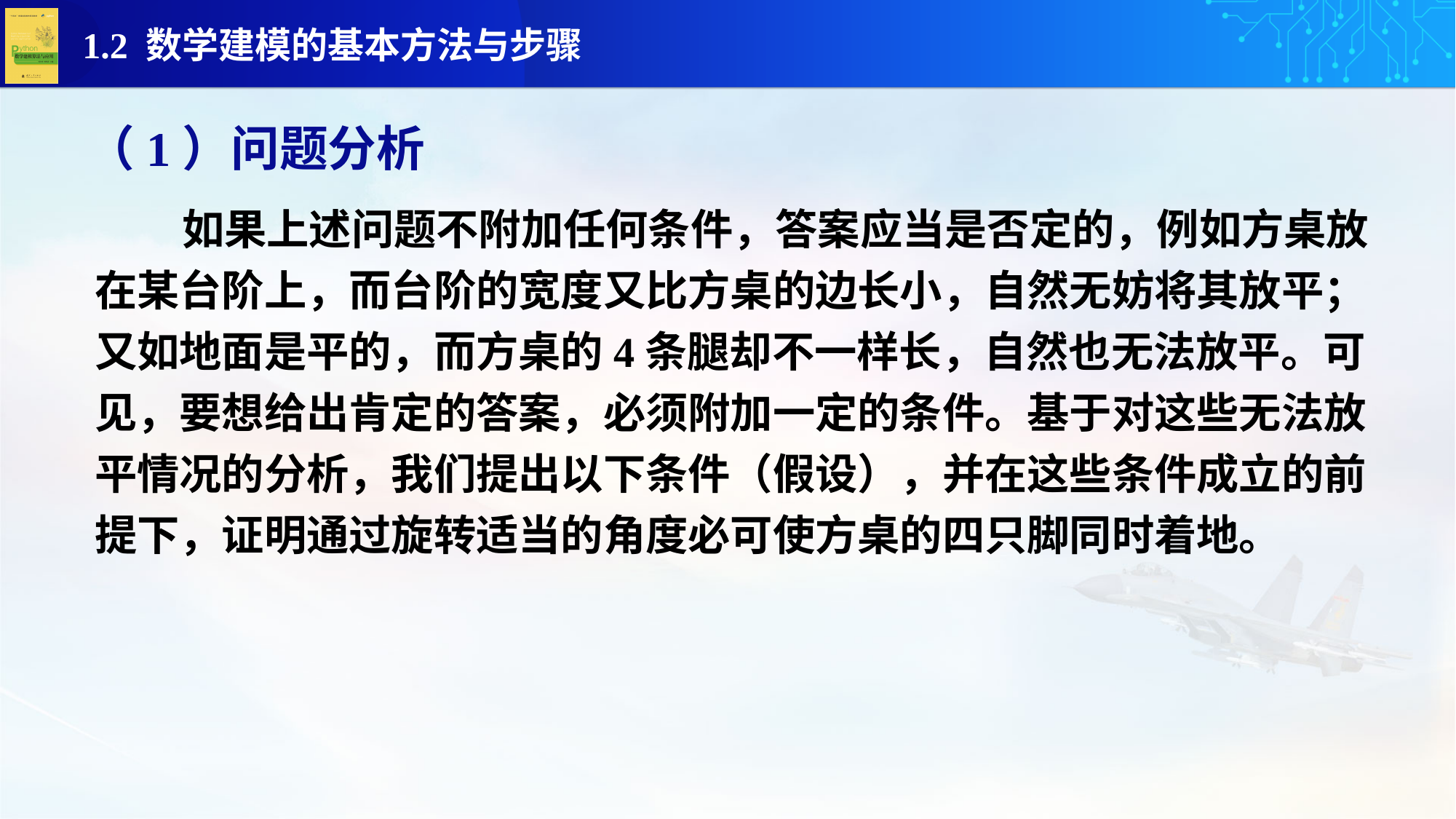

（1）问题分析
        如果上述问题不附加任何条件，答案应当是否定的，例如方桌放在某台阶上，而台阶的宽度又比方桌的边长小，自然无妨将其放平；又如地面是平的，而方桌的4条腿却不一样长，自然也无法放平。可见，要想给出肯定的答案，必须附加一定的条件。基于对这些无法放平情况的分析，我们提出以下条件（假设），并在这些条件成立的前提下，证明通过旋转适当的角度必可使方桌的四只脚同时着地。